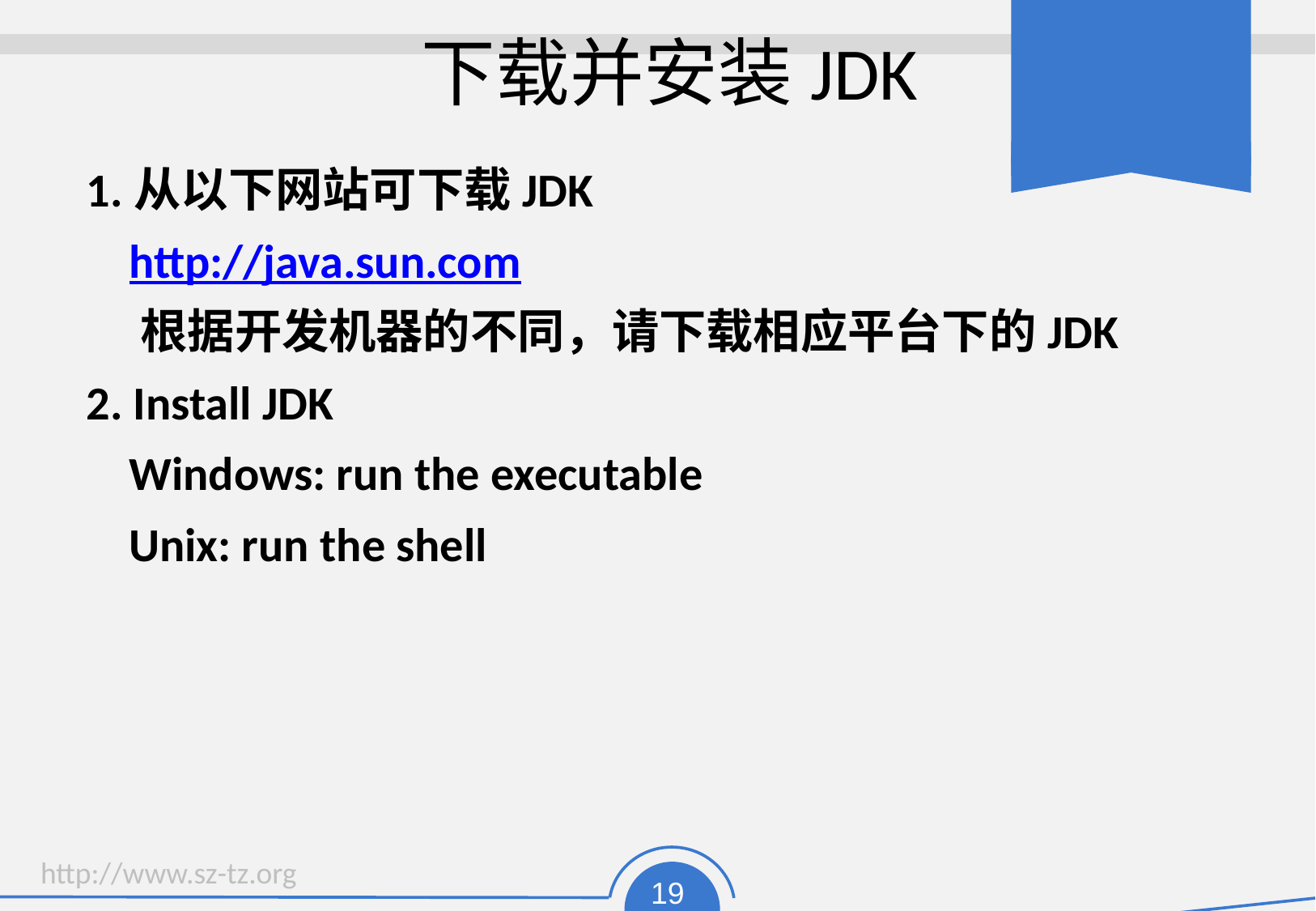

# 下载并安装JDK
1.从以下网站可下载JDK
    http://java.sun.com
    根据开发机器的不同，请下载相应平台下的JDK
2. Install JDK
    Windows: run the executable
    Unix: run the shell